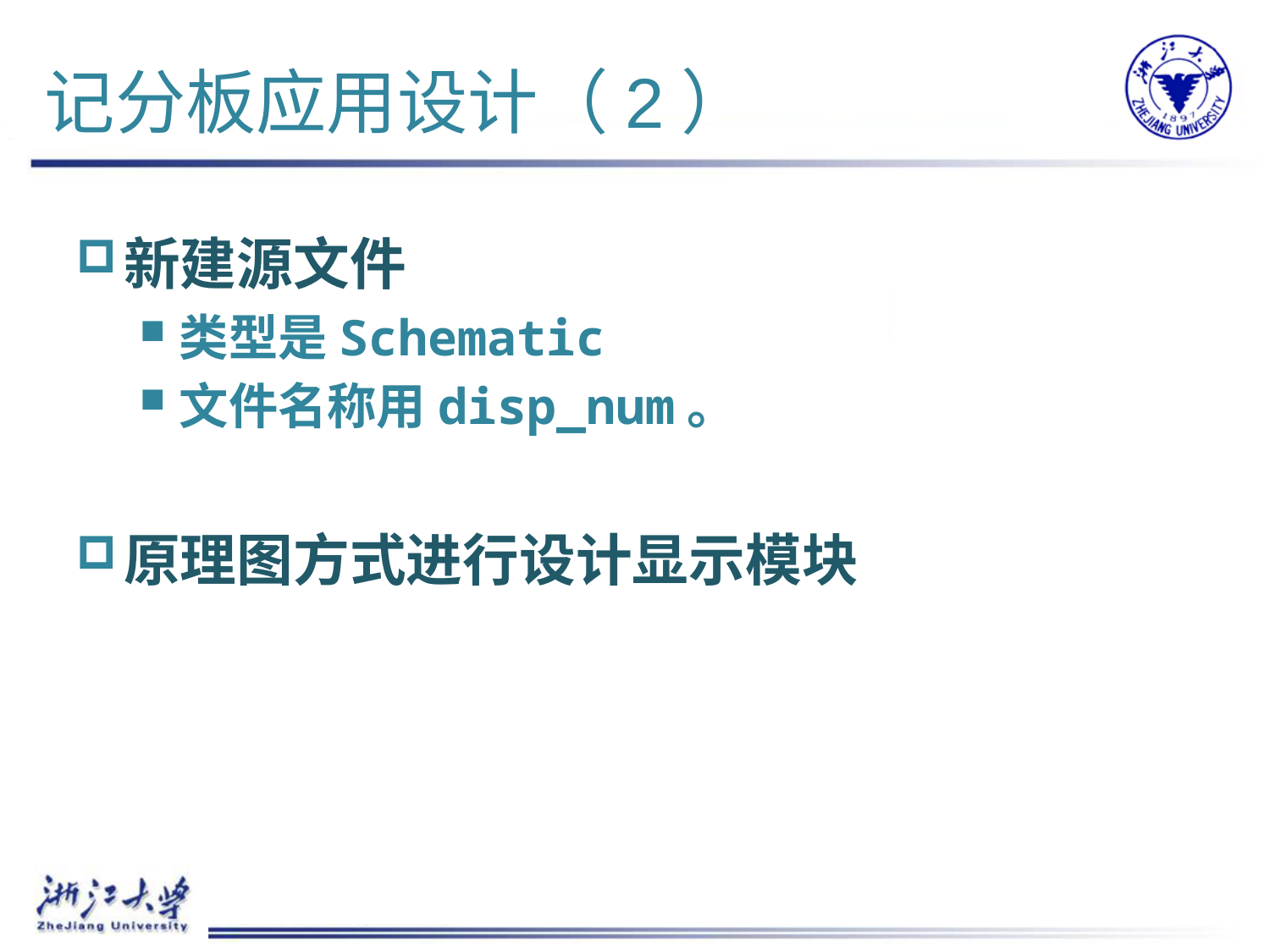

# 记分板应用设计（2）
新建源文件
类型是Schematic
文件名称用disp_num。

原理图方式进行设计显示模块